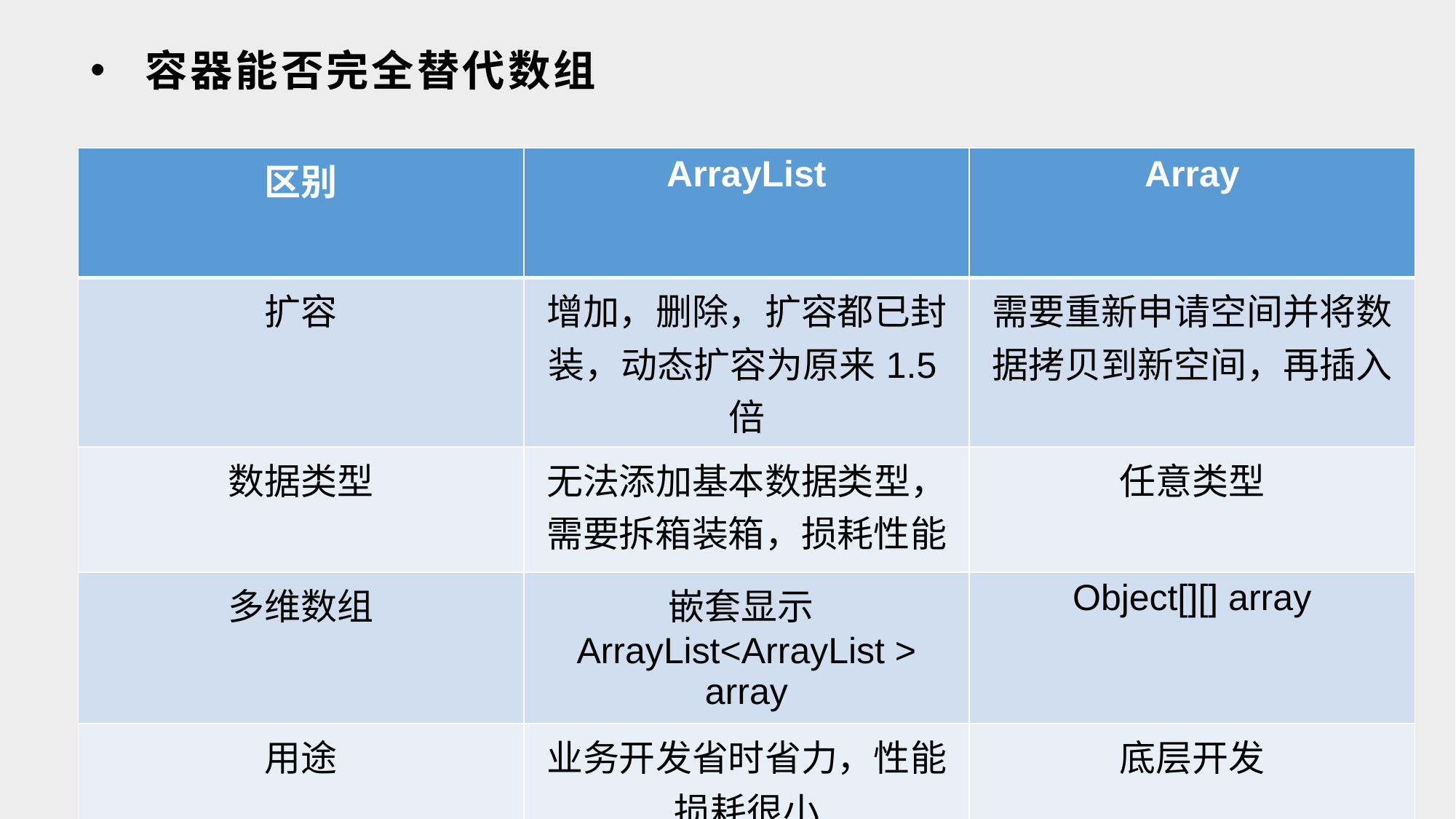

# 容器能否完全替代数组
| 区别 | ArrayList | Array |
| --- | --- | --- |
| 扩容 | 增加，删除，扩容都已封装，动态扩容为原来1.5倍 | 需要重新申请空间并将数据拷贝到新空间，再插入 |
| 数据类型 | 无法添加基本数据类型，需要拆箱装箱，损耗性能 | 任意类型 |
| 多维数组 | 嵌套显示ArrayList<ArrayList > array | Object[][] array |
| 用途 | 业务开发省时省力，性能损耗很小 | 底层开发 |